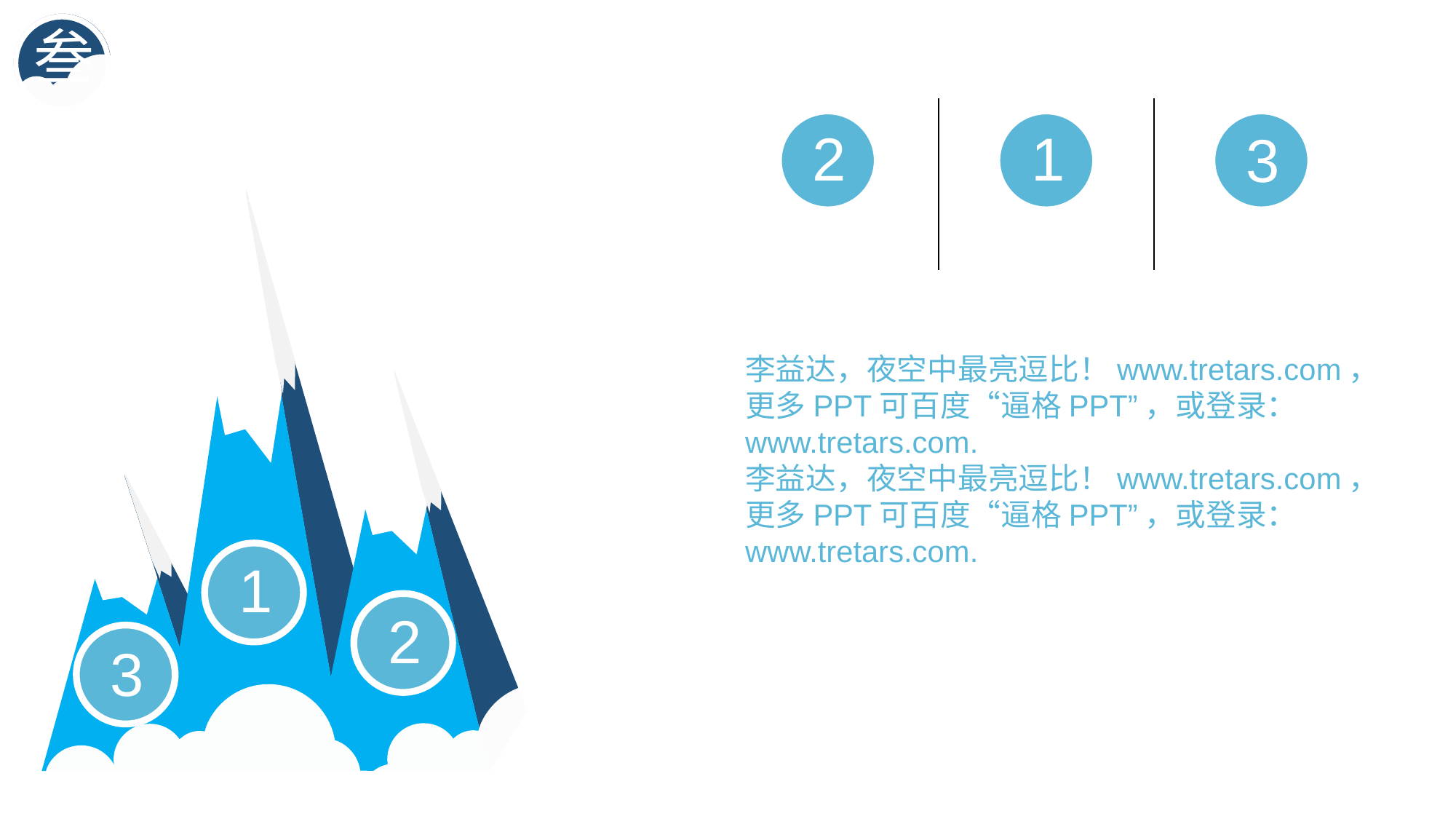

叁

|  |  |  |
| --- | --- | --- |

2

1

3
12,306

1

2

3
12,306
12,306
12,306
李益达，夜空中最亮逗比！www.tretars.com，更多PPT可百度“逼格PPT”，或登录：www.tretars.com.
李益达，夜空中最亮逗比！www.tretars.com，更多PPT可百度“逼格PPT”，或登录：www.tretars.com.